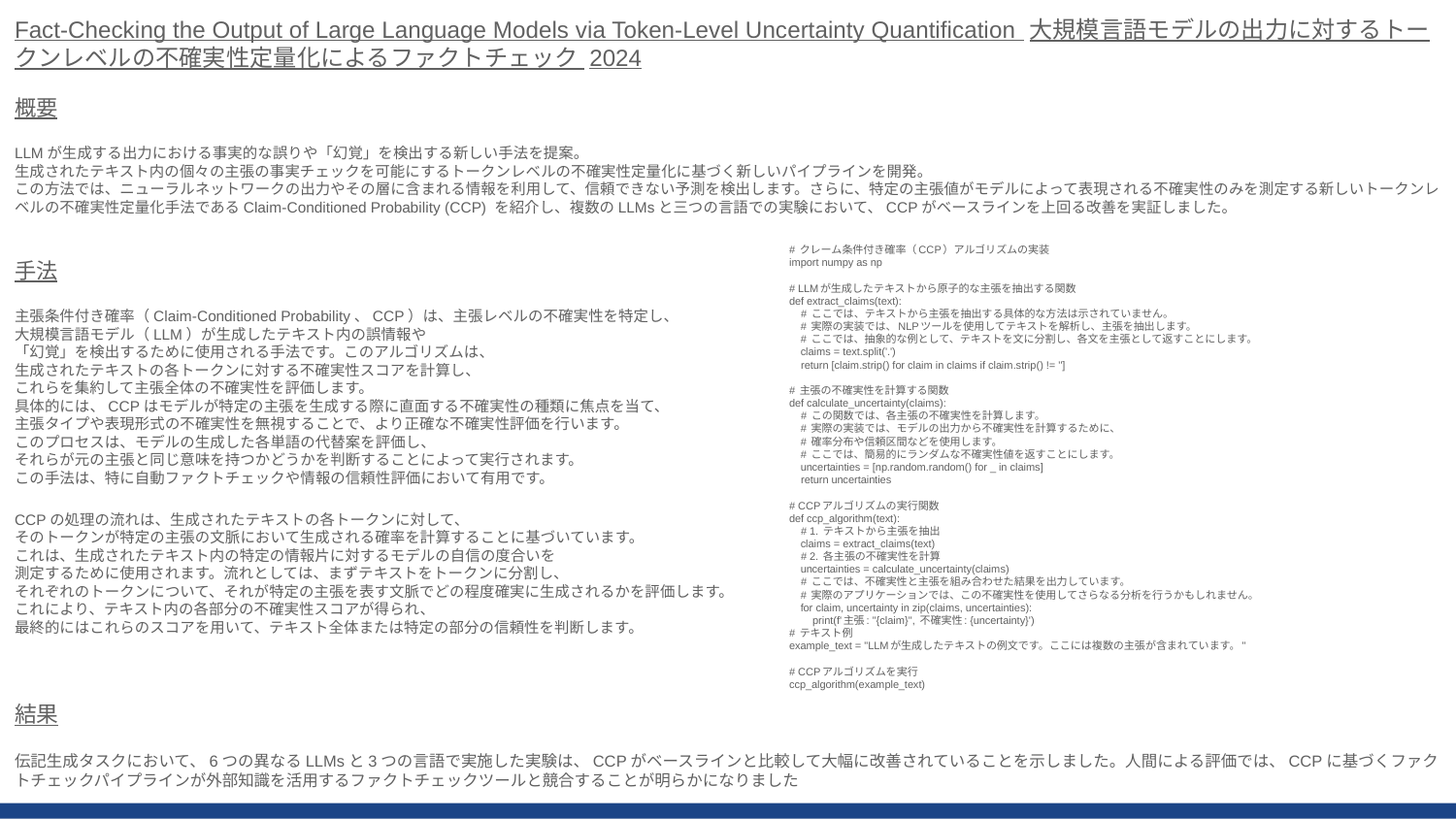

Fact-Checking the Output of Large Language Models via Token-Level Uncertainty Quantification 大規模言語モデルの出力に対するトークンレベルの不確実性定量化によるファクトチェック 2024
概要
LLMが生成する出力における事実的な誤りや「幻覚」を検出する新しい手法を提案。
生成されたテキスト内の個々の主張の事実チェックを可能にするトークンレベルの不確実性定量化に基づく新しいパイプラインを開発。
この方法では、ニューラルネットワークの出力やその層に含まれる情報を利用して、信頼できない予測を検出します。さらに、特定の主張値がモデルによって表現される不確実性のみを測定する新しいトークンレベルの不確実性定量化手法であるClaim-Conditioned Probability (CCP) を紹介し、複数のLLMsと三つの言語での実験において、CCPがベースラインを上回る改善を実証しました。
手法
主張条件付き確率（Claim-Conditioned Probability、CCP）は、主張レベルの不確実性を特定し、
大規模言語モデル（LLM）が生成したテキスト内の誤情報や
「幻覚」を検出するために使用される手法です。このアルゴリズムは、
生成されたテキストの各トークンに対する不確実性スコアを計算し、
これらを集約して主張全体の不確実性を評価します。
具体的には、CCPはモデルが特定の主張を生成する際に直面する不確実性の種類に焦点を当て、
主張タイプや表現形式の不確実性を無視することで、より正確な不確実性評価を行います。
このプロセスは、モデルの生成した各単語の代替案を評価し、
それらが元の主張と同じ意味を持つかどうかを判断することによって実行されます。
この手法は、特に自動ファクトチェックや情報の信頼性評価において有用です。
CCPの処理の流れは、生成されたテキストの各トークンに対して、
そのトークンが特定の主張の文脈において生成される確率を計算することに基づいています。
これは、生成されたテキスト内の特定の情報片に対するモデルの自信の度合いを
測定するために使用されます。流れとしては、まずテキストをトークンに分割し、
それぞれのトークンについて、それが特定の主張を表す文脈でどの程度確実に生成されるかを評価します。
これにより、テキスト内の各部分の不確実性スコアが得られ、
最終的にはこれらのスコアを用いて、テキスト全体または特定の部分の信頼性を判断します。

結果
伝記生成タスクにおいて、6つの異なるLLMsと3つの言語で実施した実験は、CCPがベースラインと比較して大幅に改善されていることを示しました。人間による評価では、CCPに基づくファクトチェックパイプラインが外部知識を活用するファクトチェックツールと競合することが明らかになりました
# クレーム条件付き確率（CCP）アルゴリズムの実装 import numpy as np # LLMが生成したテキストから原子的な主張を抽出する関数 def extract_claims(text): # ここでは、テキストから主張を抽出する具体的な方法は示されていません。 # 実際の実装では、NLPツールを使用してテキストを解析し、主張を抽出します。 # ここでは、抽象的な例として、テキストを文に分割し、各文を主張として返すことにします。 claims = text.split('.') return [claim.strip() for claim in claims if claim.strip() != ''] # 主張の不確実性を計算する関数 def calculate_uncertainty(claims): # この関数では、各主張の不確実性を計算します。 # 実際の実装では、モデルの出力から不確実性を計算するために、 # 確率分布や信頼区間などを使用します。 # ここでは、簡易的にランダムな不確実性値を返すことにします。 uncertainties = [np.random.random() for _ in claims] return uncertainties # CCPアルゴリズムの実行関数 def ccp_algorithm(text): # 1. テキストから主張を抽出 claims = extract_claims(text) # 2. 各主張の不確実性を計算 uncertainties = calculate_uncertainty(claims) # ここでは、不確実性と主張を組み合わせた結果を出力しています。 # 実際のアプリケーションでは、この不確実性を使用してさらなる分析を行うかもしれません。 for claim, uncertainty in zip(claims, uncertainties): print(f'主張: "{claim}", 不確実性: {uncertainty}') # テキスト例 example_text = "LLMが生成したテキストの例文です。ここには複数の主張が含まれています。" # CCPアルゴリズムを実行 ccp_algorithm(example_text)